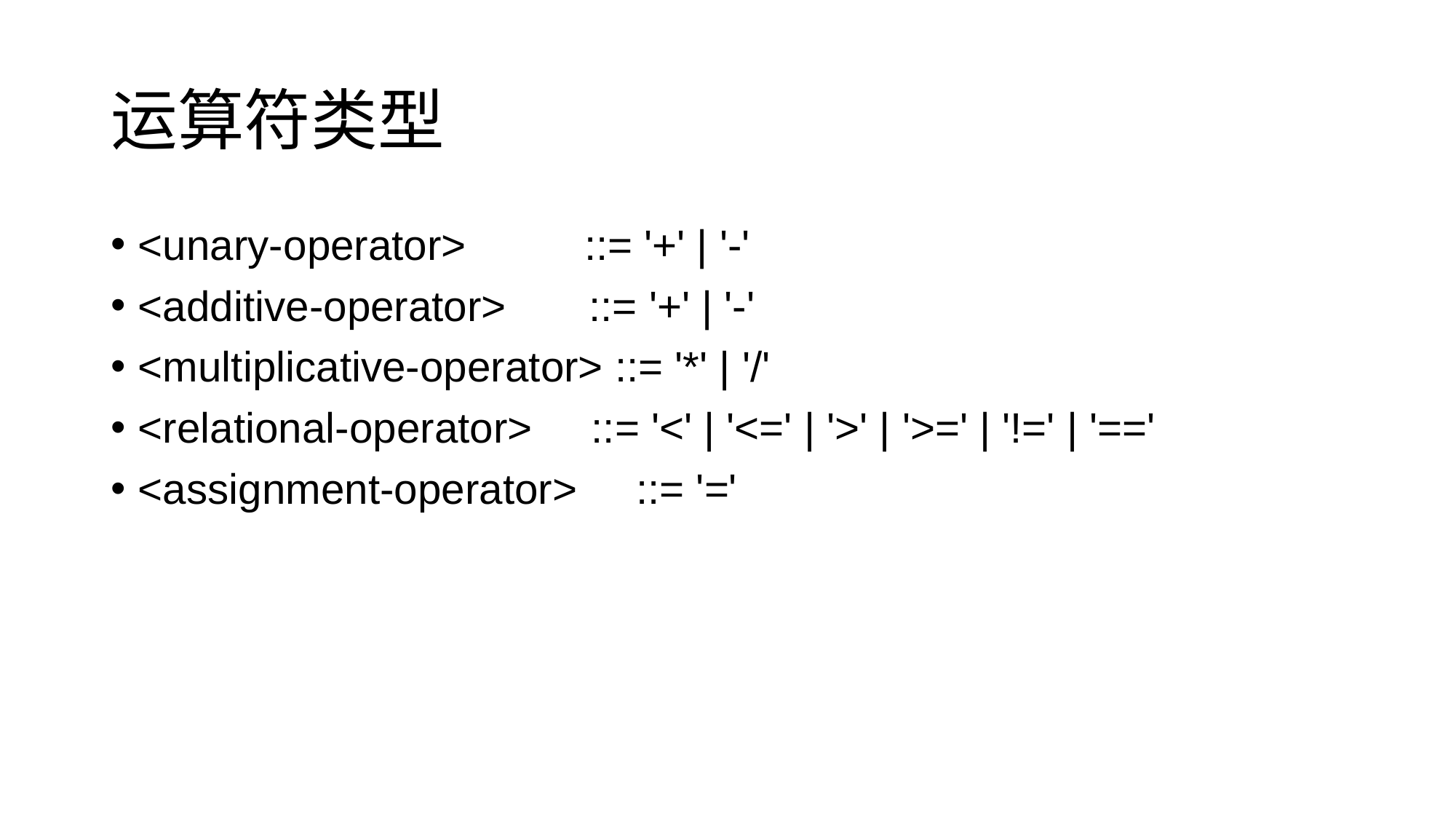

# 运算符类型
<unary-operator>          ::= '+' | '-'
<additive-operator>       ::= '+' | '-'
<multiplicative-operator> ::= '*' | '/'
<relational-operator>     ::= '<' | '<=' | '>' | '>=' | '!=' | '=='
<assignment-operator>     ::= '='